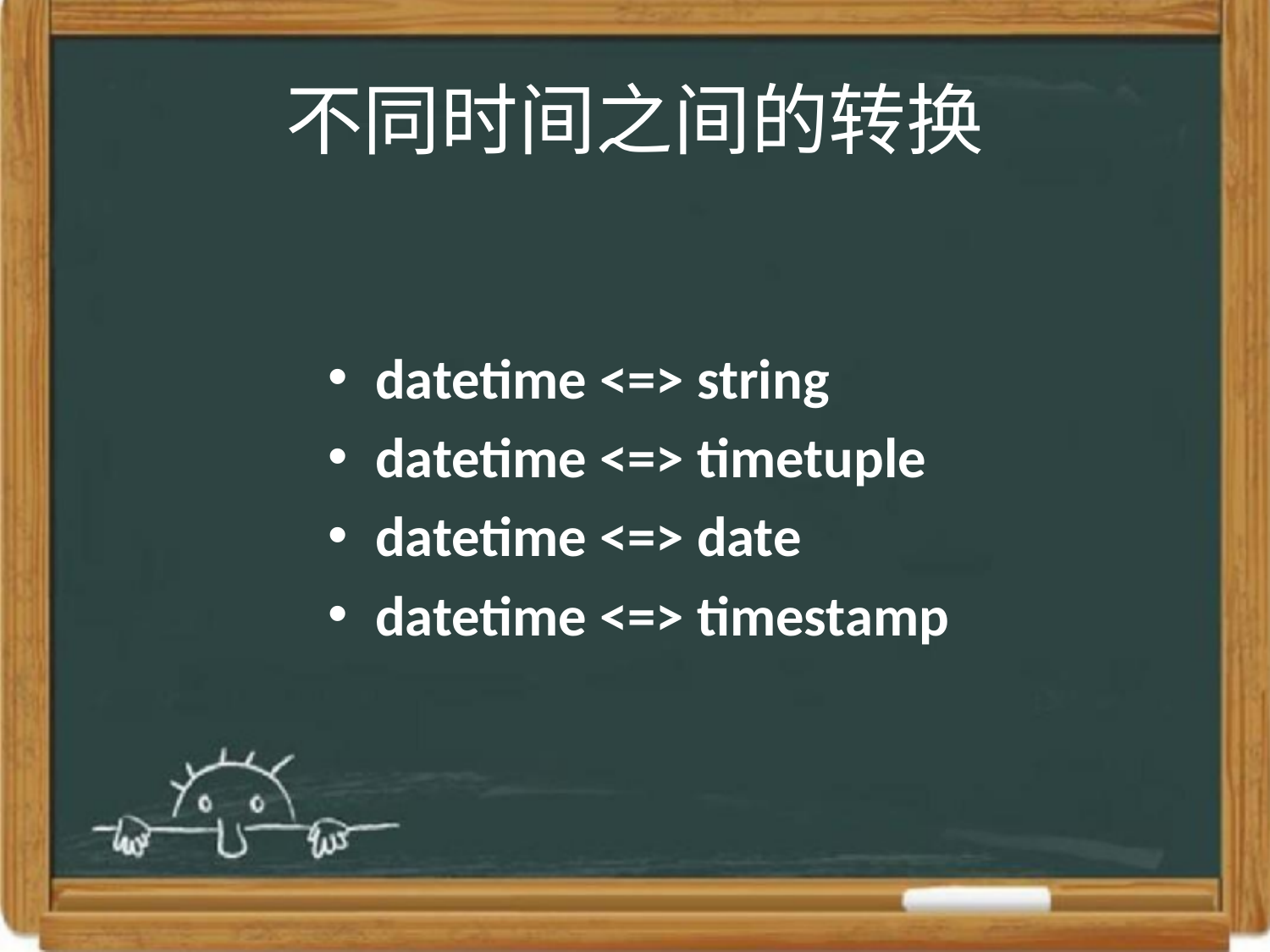

# 不同时间之间的转换
datetime <=> string
datetime <=> timetuple
datetime <=> date
datetime <=> timestamp